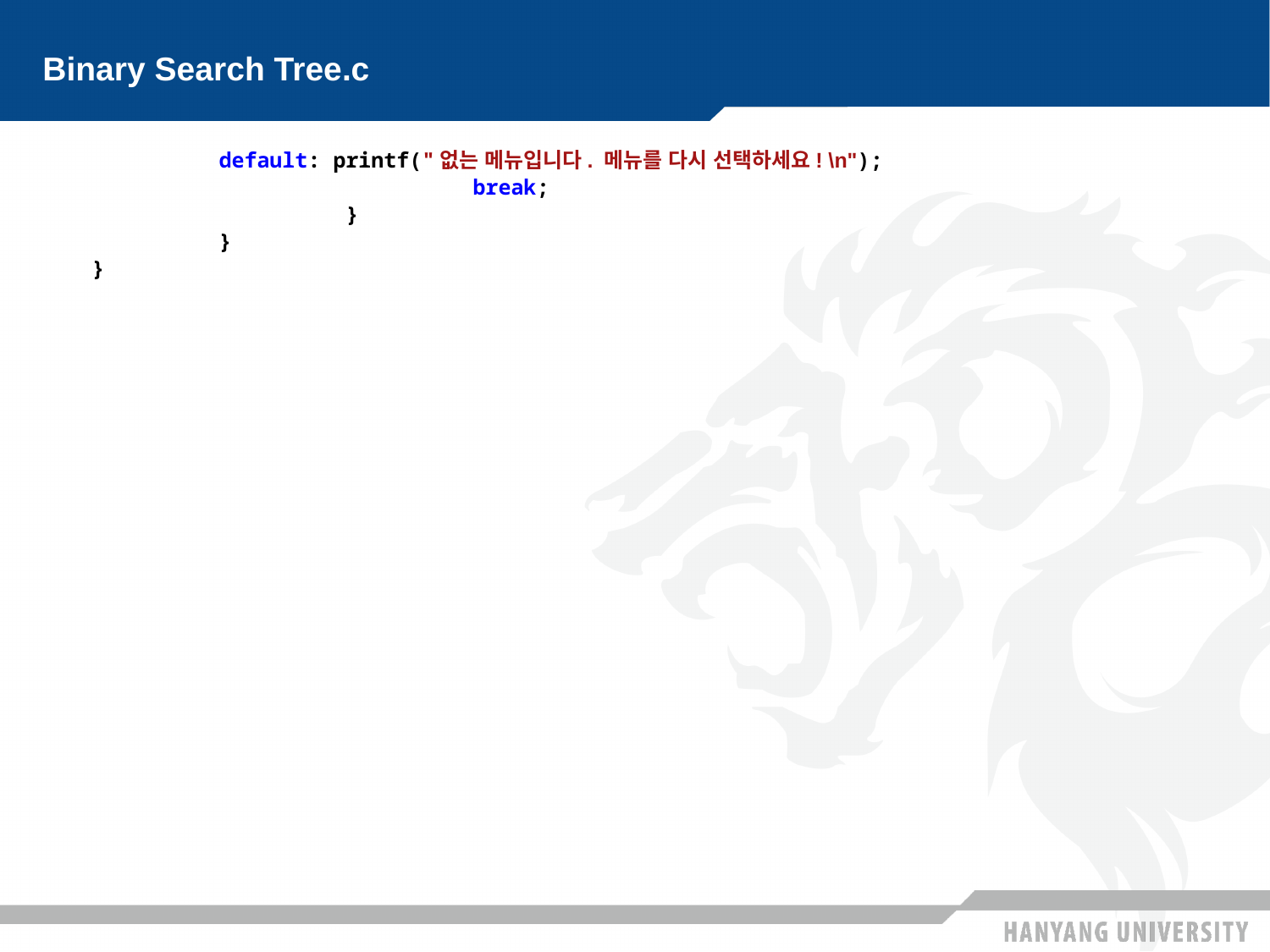

# Binary Search Tree.c
	default: printf("없는 메뉴입니다. 메뉴를 다시 선택하세요! \n");
			break;
		}
	}
}